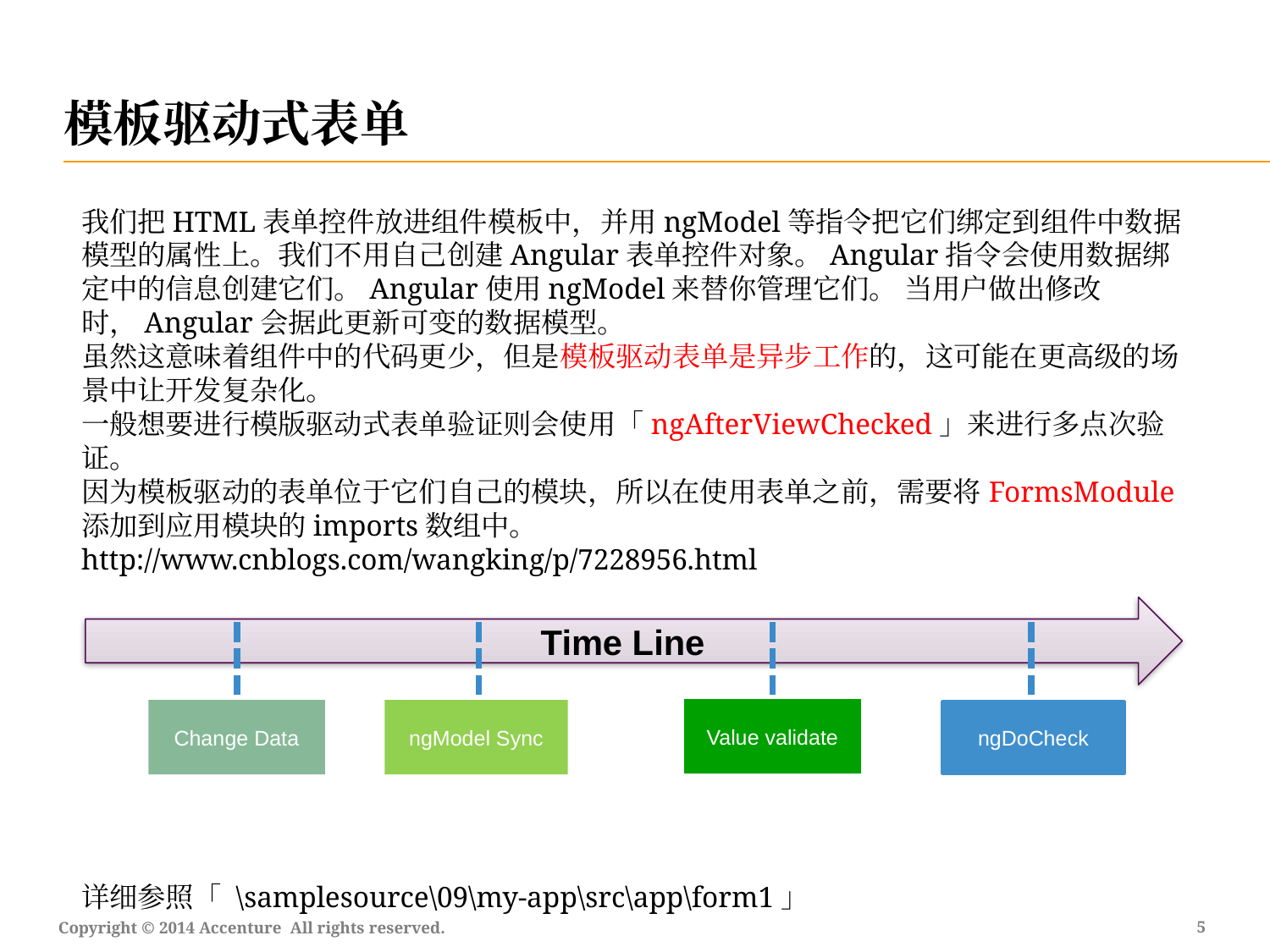

# 模板驱动式表单
我们把HTML表单控件放进组件模板中，并用ngModel等指令把它们绑定到组件中数据模型的属性上。我们不用自己创建Angular表单控件对象。Angular指令会使用数据绑定中的信息创建它们。Angular使用ngModel来替你管理它们。 当用户做出修改时，Angular会据此更新可变的数据模型。
虽然这意味着组件中的代码更少，但是模板驱动表单是异步工作的，这可能在更高级的场景中让开发复杂化。
一般想要进行模版驱动式表单验证则会使用「ngAfterViewChecked」来进行多点次验证。
因为模板驱动的表单位于它们自己的模块，所以在使用表单之前，需要将FormsModule添加到应用模块的imports数组中。
http://www.cnblogs.com/wangking/p/7228956.html

详细参照「 \samplesource\09\my-app\src\app\form1」

Time Line
Value validate
Change Data
ngModel Sync
ngDoCheck
5
Copyright © 2014 Accenture  All rights reserved.